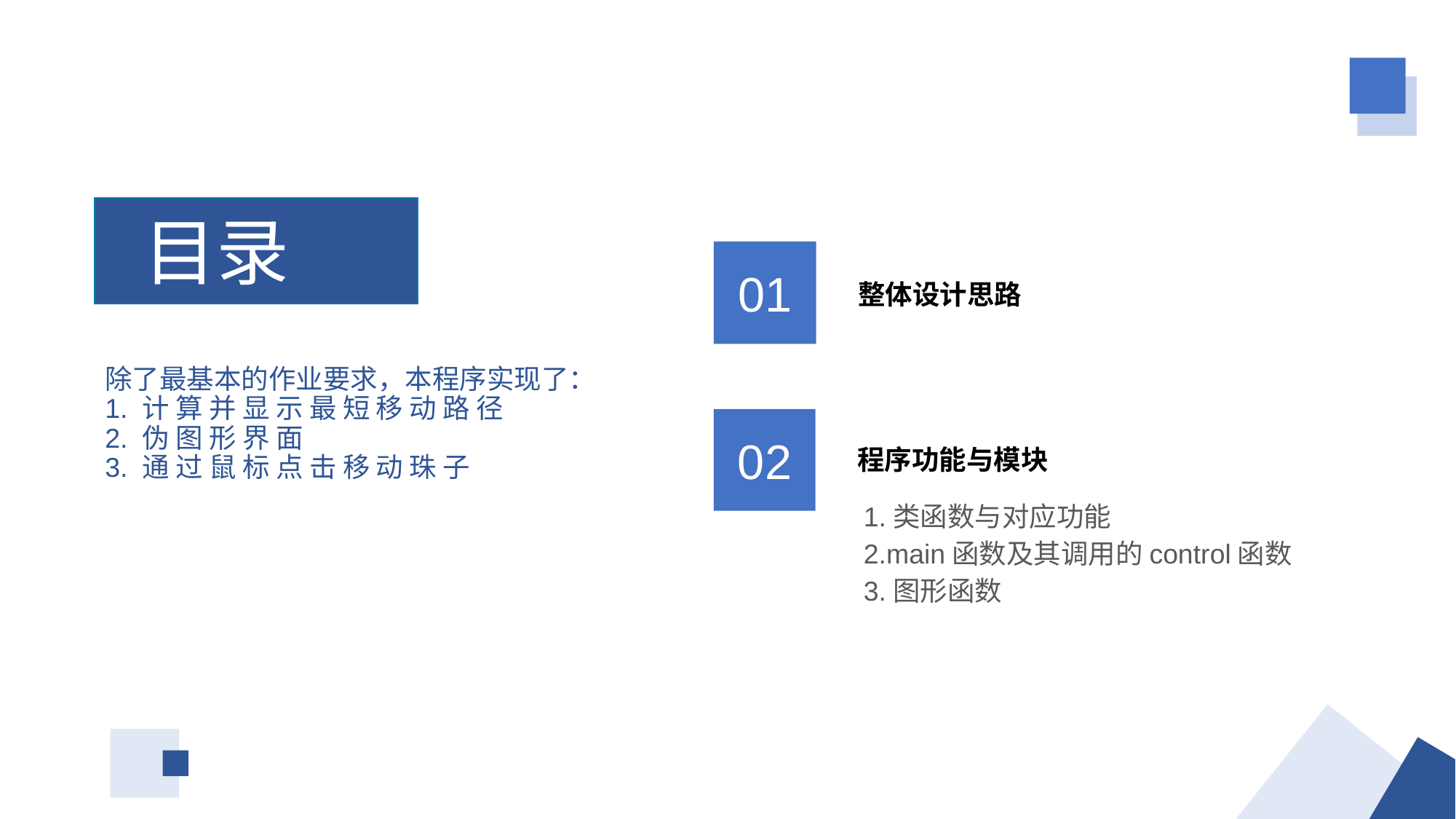

https://www.ypppt.com/

目录
01
整体设计思路
除了最基本的作业要求，本程序实现了：
1. 计 算 并 显 示 最 短 移 动 路 径
2. 伪 图 形 界 面
3. 通 过 鼠 标 点 击 移 动 珠 子
02
程序功能与模块
1.类函数与对应功能
2.main函数及其调用的control函数
3.图形函数